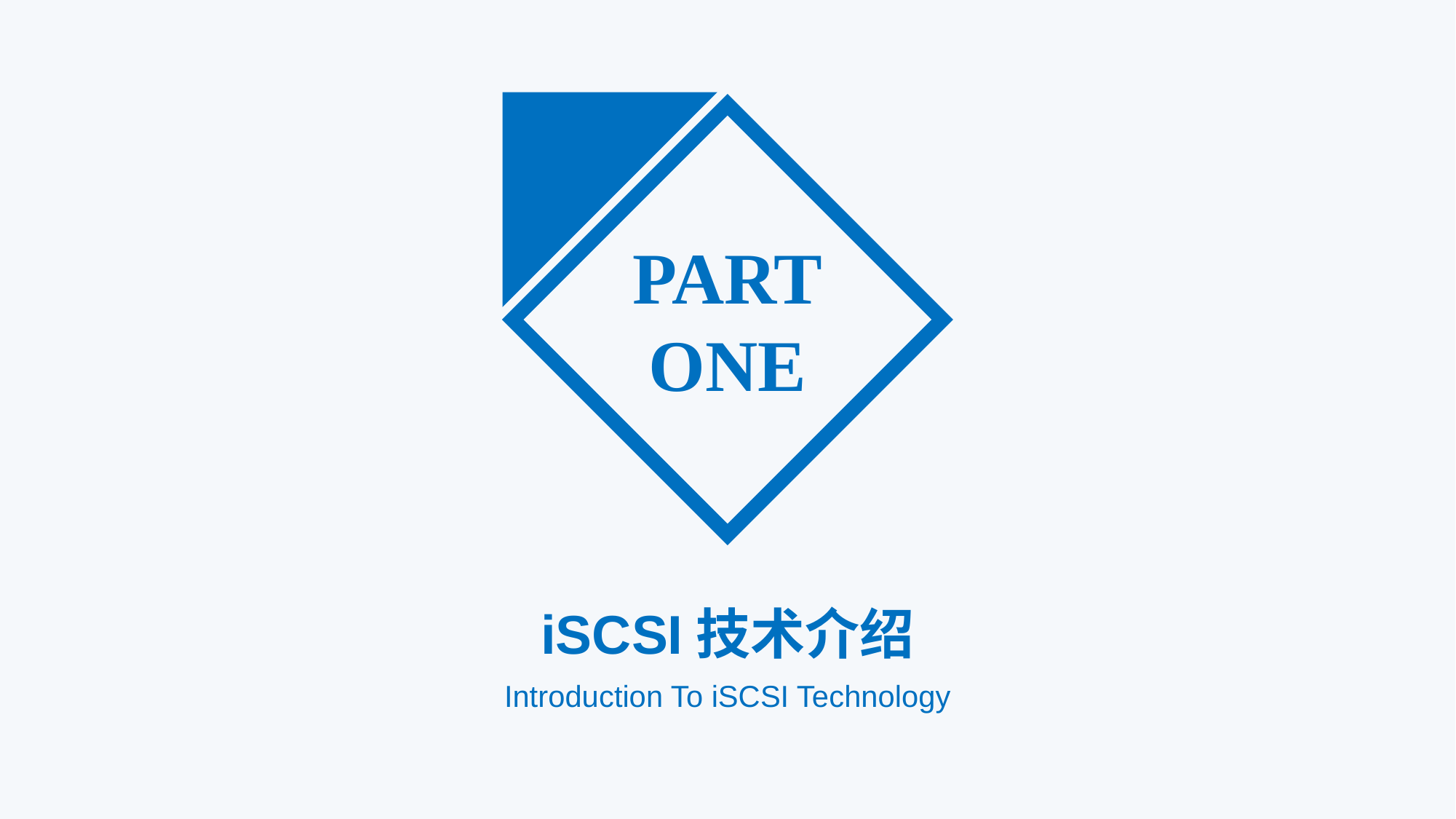

PART
ONE
iSCSI技术介绍
Introduction To iSCSI Technology